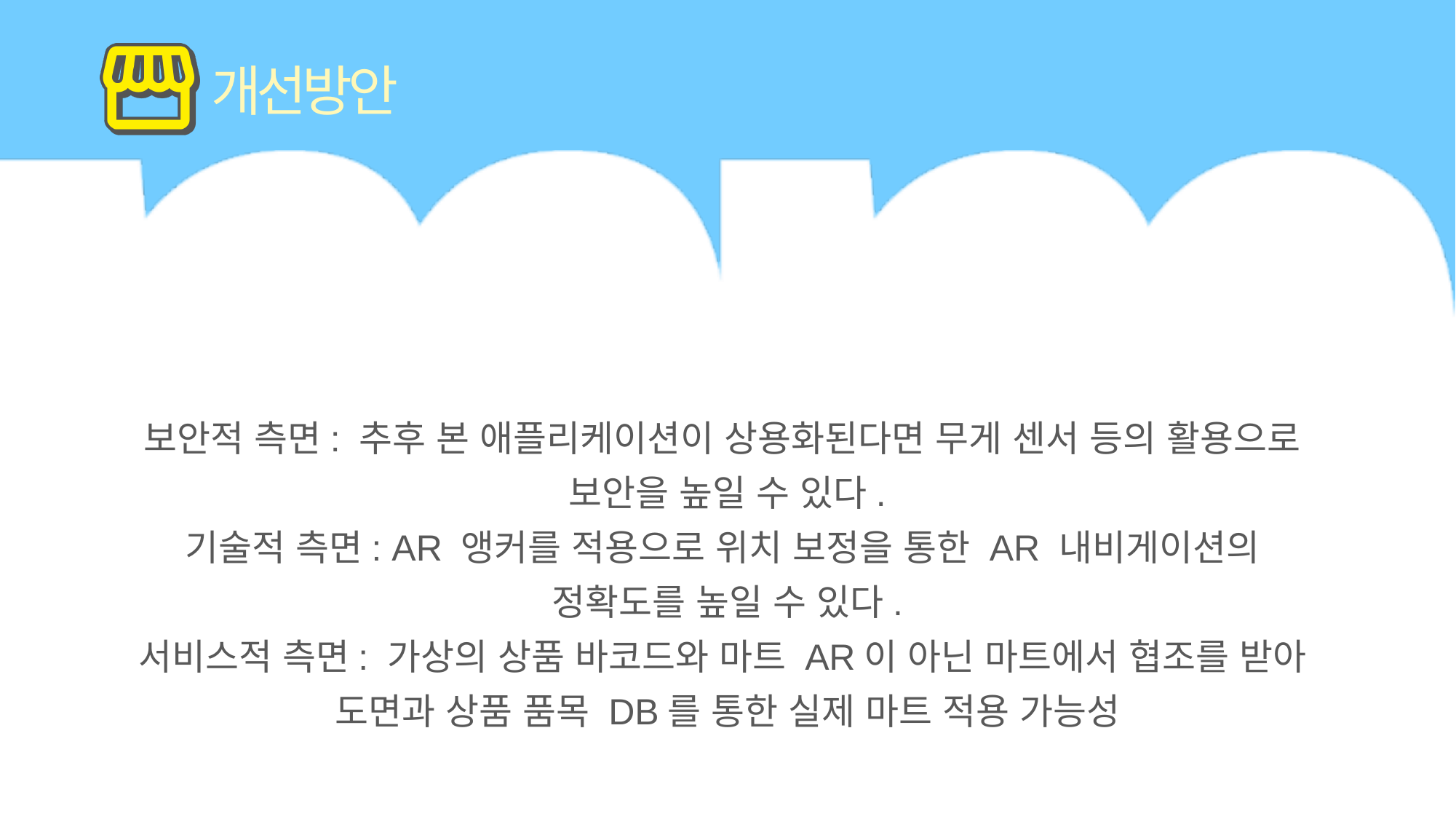

# 개선방안
보안적 측면: 추후 본 애플리케이션이 상용화된다면 무게 센서 등의 활용으로
보안을 높일 수 있다.
기술적 측면: AR 앵커를 적용으로 위치 보정을 통한 AR 내비게이션의
정확도를 높일 수 있다.
서비스적 측면: 가상의 상품 바코드와 마트 AR이 아닌 마트에서 협조를 받아
도면과 상품 품목 DB를 통한 실제 마트 적용 가능성